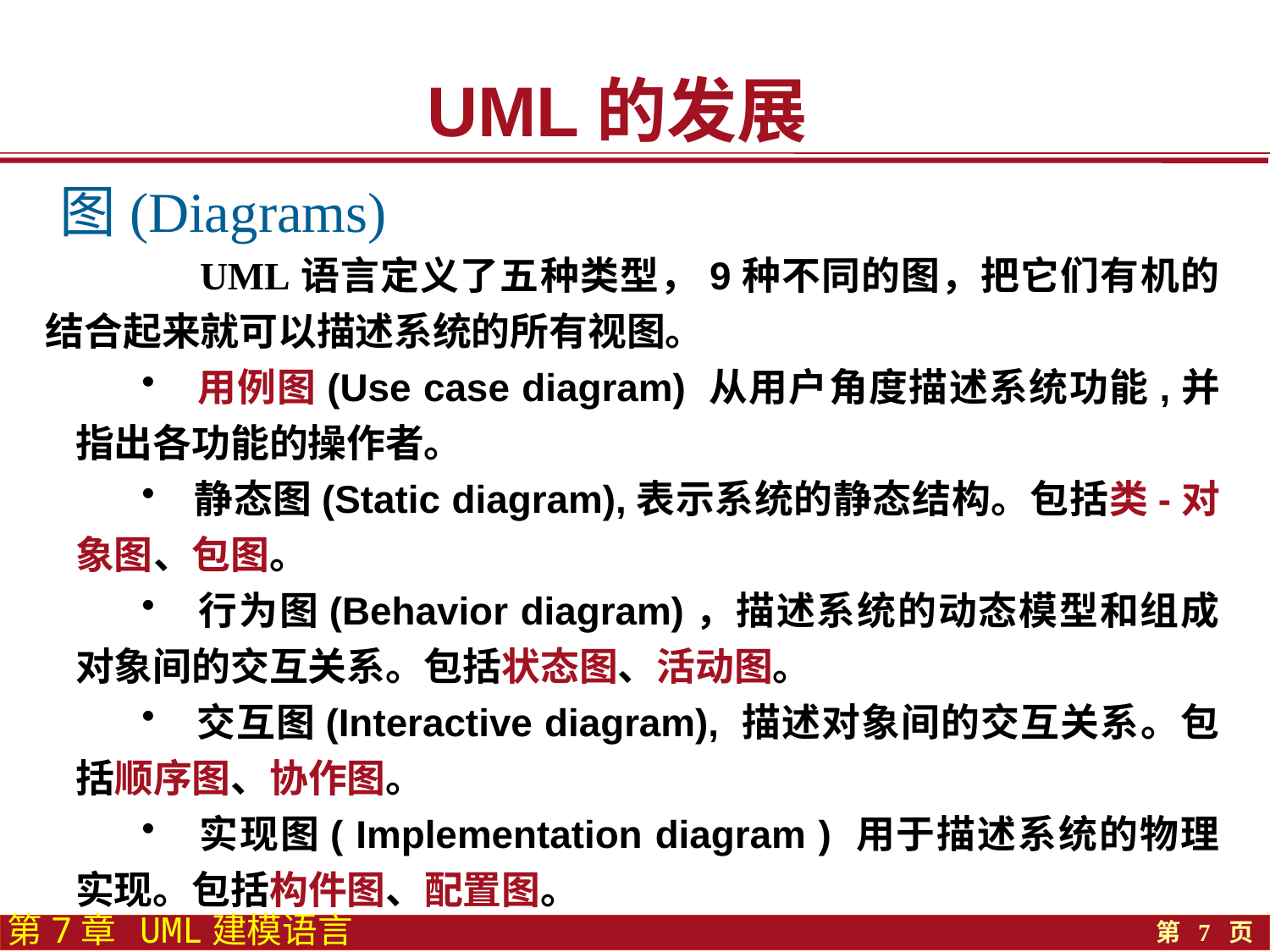

UML的发展
图(Diagrams)
        UML语言定义了五种类型，9种不同的图，把它们有机的结合起来就可以描述系统的所有视图。
   用例图(Use case diagram) 从用户角度描述系统功能,并指出各功能的操作者。
   静态图(Static diagram),表示系统的静态结构。包括类-对象图、包图。
   行为图(Behavior diagram)，描述系统的动态模型和组成对象间的交互关系。包括状态图、活动图。
   交互图(Interactive diagram), 描述对象间的交互关系。包括顺序图、协作图。
   实现图( Implementation diagram ) 用于描述系统的物理实现。包括构件图、配置图。